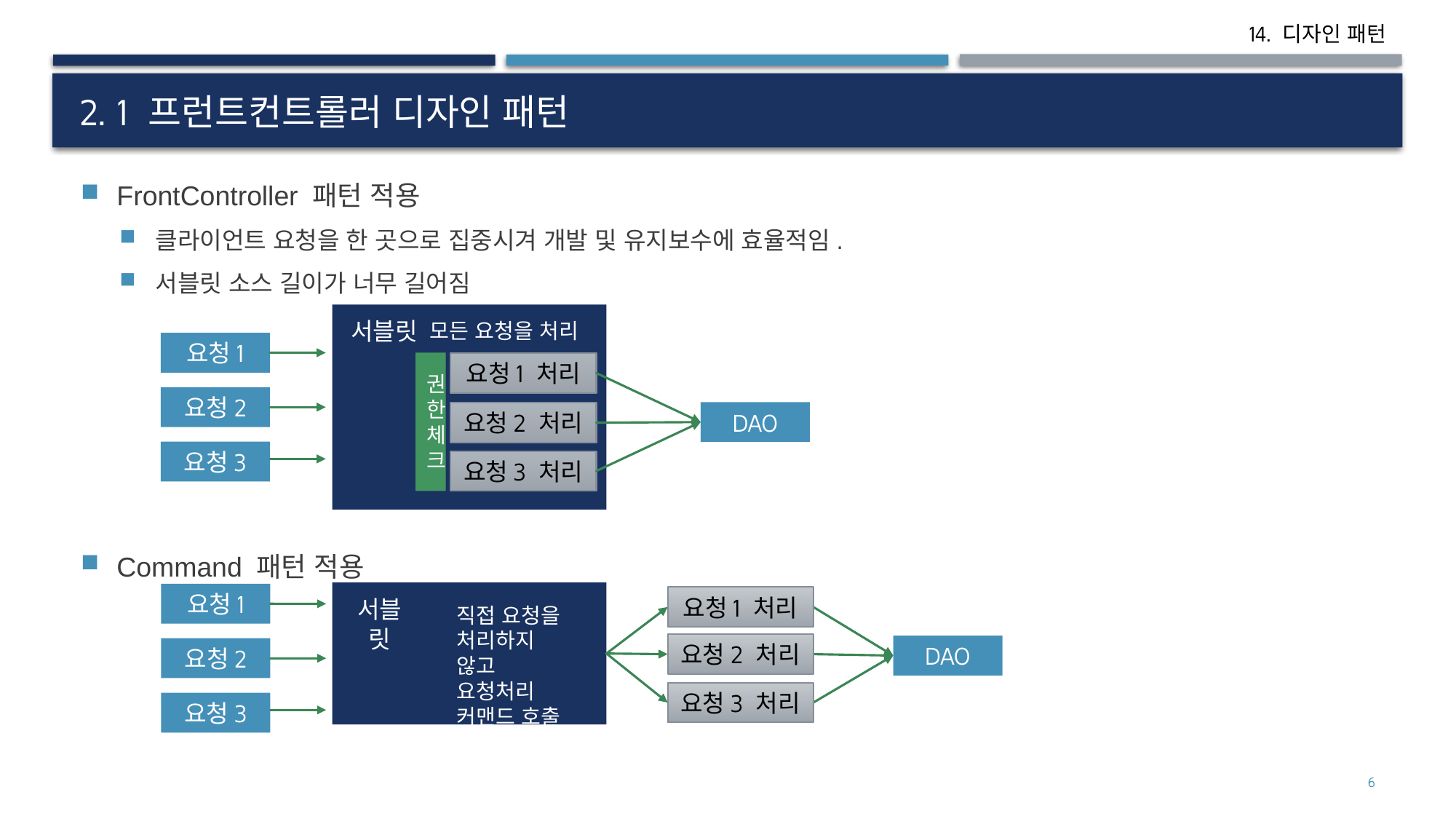

# 2. 1 프런트컨트롤러 디자인 패턴
FrontController 패턴 적용
클라이언트 요청을 한 곳으로 집중시겨 개발 및 유지보수에 효율적임.
서블릿 소스 길이가 너무 길어짐

Command 패턴 적용

서블릿
요청1
권한체크
요청1 처리
요청2
DAO
요청2 처리
요청3
요청3 처리
모든 요청을 처리

요청1
요청1 처리
서블릿
요청2 처리
DAO
요청2
요청3 처리
요청3
직접 요청을 처리하지 않고 요청처리 커맨드 호출
6